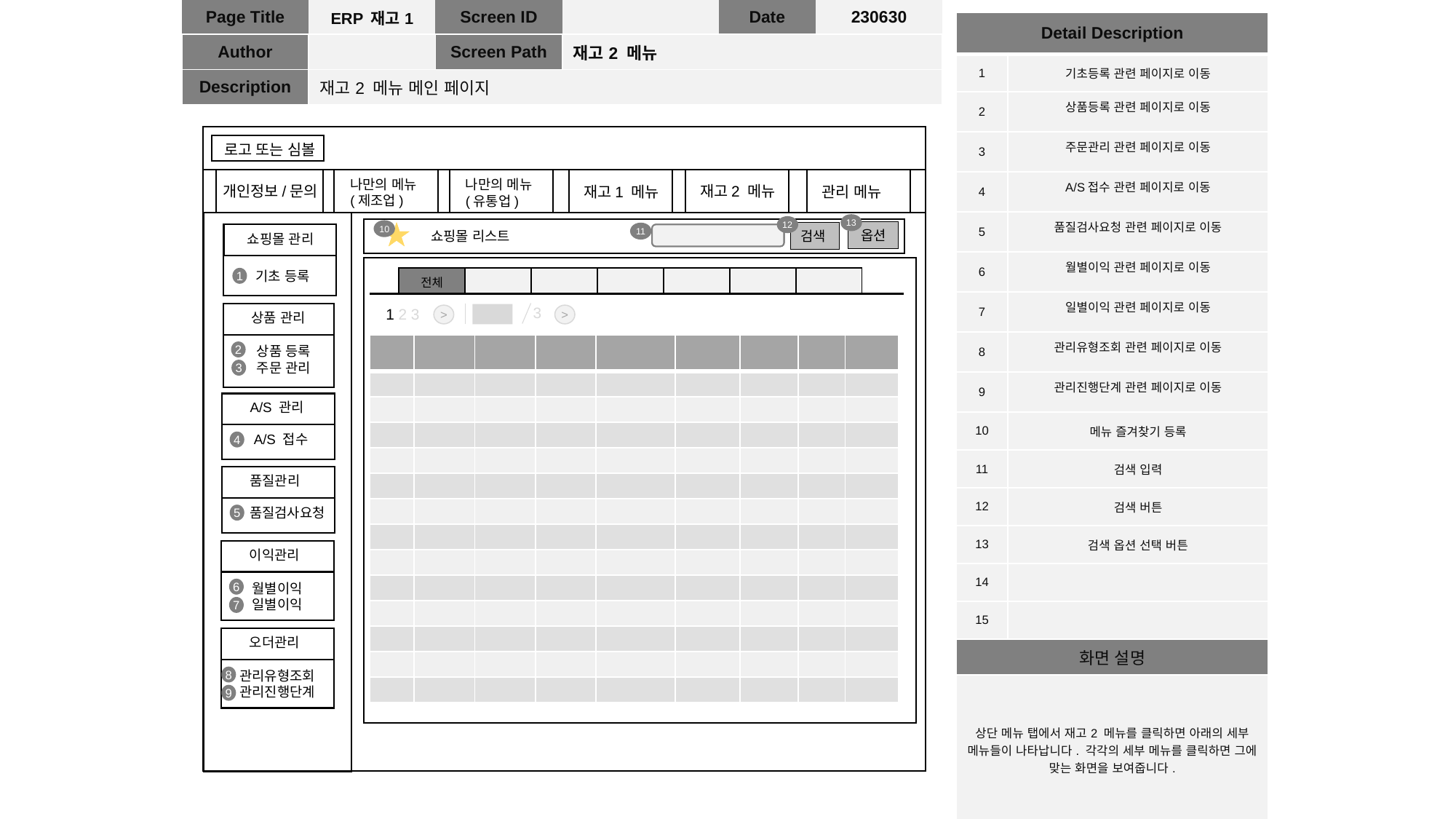

| Page Title | ERP 재고1 | Screen ID |  | Date | 230630 |
| --- | --- | --- | --- | --- | --- |
| Author |  | Screen Path | 재고2 메뉴 |  |  |
| Description | 재고2 메뉴 메인 페이지 |  |  |  |  |
| Detail Description |  |
| --- | --- |
| 1 | 기초등록 관련 페이지로 이동 |
| 2 | 상품등록 관련 페이지로 이동 |
| 3 | 주문관리 관련 페이지로 이동 |
| 4 | A/S접수 관련 페이지로 이동 |
| 5 | 품질검사요청 관련 페이지로 이동 |
| 6 | 월별이익 관련 페이지로 이동 |
| 7 | 일별이익 관련 페이지로 이동 |
| 8 | 관리유형조회 관련 페이지로 이동 |
| 9 | 관리진행단계 관련 페이지로 이동 |
| 10 | 메뉴 즐겨찾기 등록 |
| 11 | 검색 입력 |
| 12 | 검색 버튼 |
| 13 | 검색 옵션 선택 버튼 |
| 14 |  |
| 15 |  |
| 화면 설명 |  |
| 상단 메뉴 탭에서 재고2 메뉴를 클릭하면 아래의 세부 메뉴들이 나타납니다. 각각의 세부 메뉴를 클릭하면 그에 맞는 화면을 보여줍니다. |  |

로고 또는 심볼

나만의 메뉴(제조업)
나만의 메뉴(유통업)
재고2 메뉴
개인정보/문의
재고1 메뉴
관리 메뉴

13
12

10
옵션
옵션

검색
쇼핑몰 리스트
11

쇼핑몰 관리

기초 등록
| 전체 |  |  |  |  |  |  |
| --- | --- | --- | --- | --- | --- | --- |
1
3
1 2 3

상품 관리

>
>
3
|  |  |  |  |  |  |  |  |  |
| --- | --- | --- | --- | --- | --- | --- | --- | --- |
|  |  |  |  |  |  |  |  |  |
|  |  |  |  |  |  |  |  |  |
|  |  |  |  |  |  |  |  |  |
|  |  |  |  |  |  |  |  |  |
|  |  |  |  |  |  |  |  |  |
|  |  |  |  |  |  |  |  |  |
|  |  |  |  |  |  |  |  |  |
|  |  |  |  |  |  |  |  |  |
|  |  |  |  |  |  |  |  |  |
|  |  |  |  |  |  |  |  |  |
|  |  |  |  |  |  |  |  |  |
|  |  |  |  |  |  |  |  |  |
|  |  |  |  |  |  |  |  |  |
상품 등록
주문 관리
2
3

A/S 관리
3
A/S 접수
4

품질관리
3
품질검사요청
5

이익관리
3
월별이익
일별이익
6
7

오더관리
관리유형조회
관리진행단계
8
9